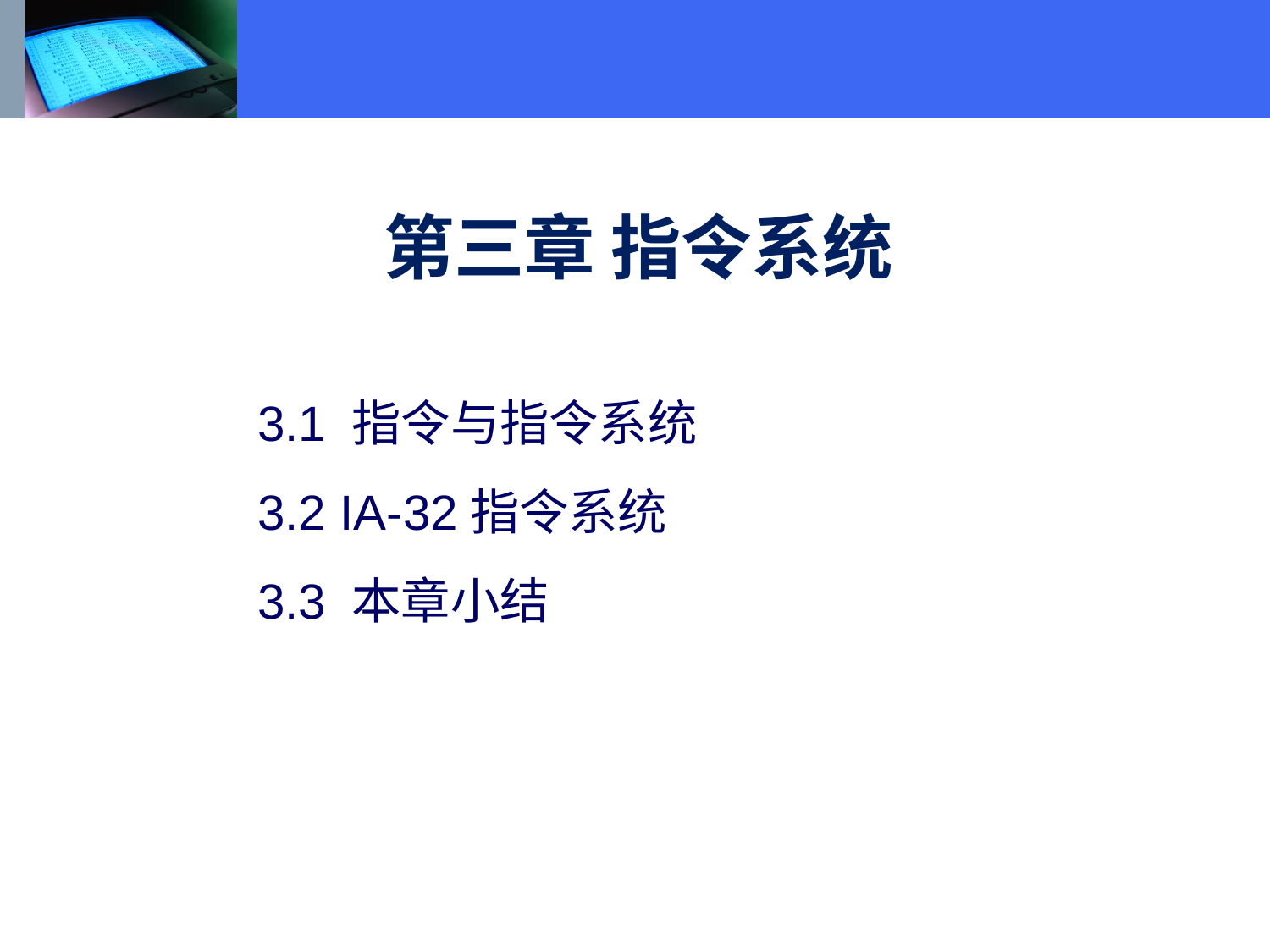

Di            第三章 指令系统
3.1 指令与指令系统
3.2 IA-32指令系统
3.3 本章小结